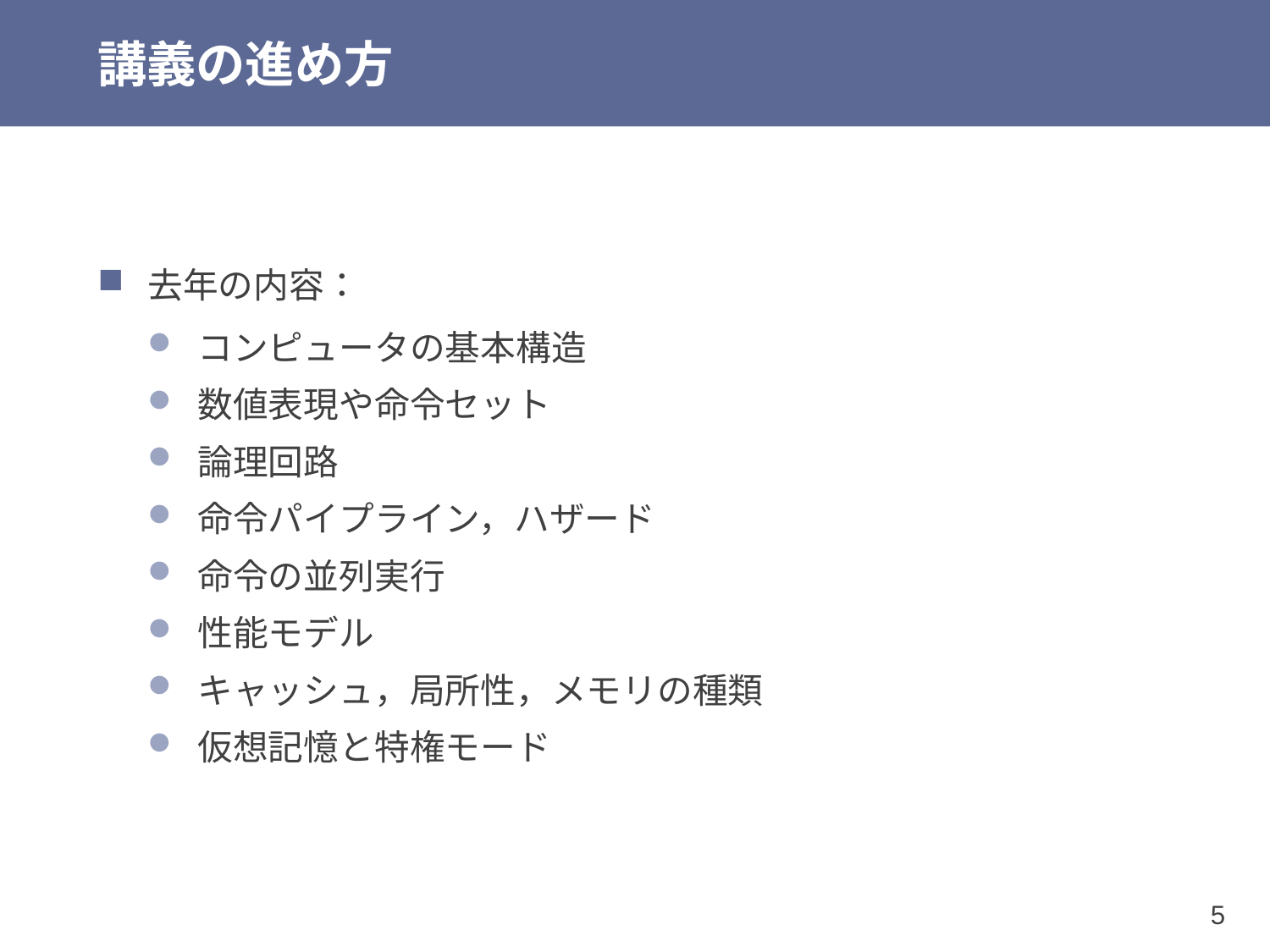

# 講義の進め方
去年の内容：
コンピュータの基本構造
数値表現や命令セット
論理回路
命令パイプライン，ハザード
命令の並列実行
性能モデル
キャッシュ，局所性，メモリの種類
仮想記憶と特権モード